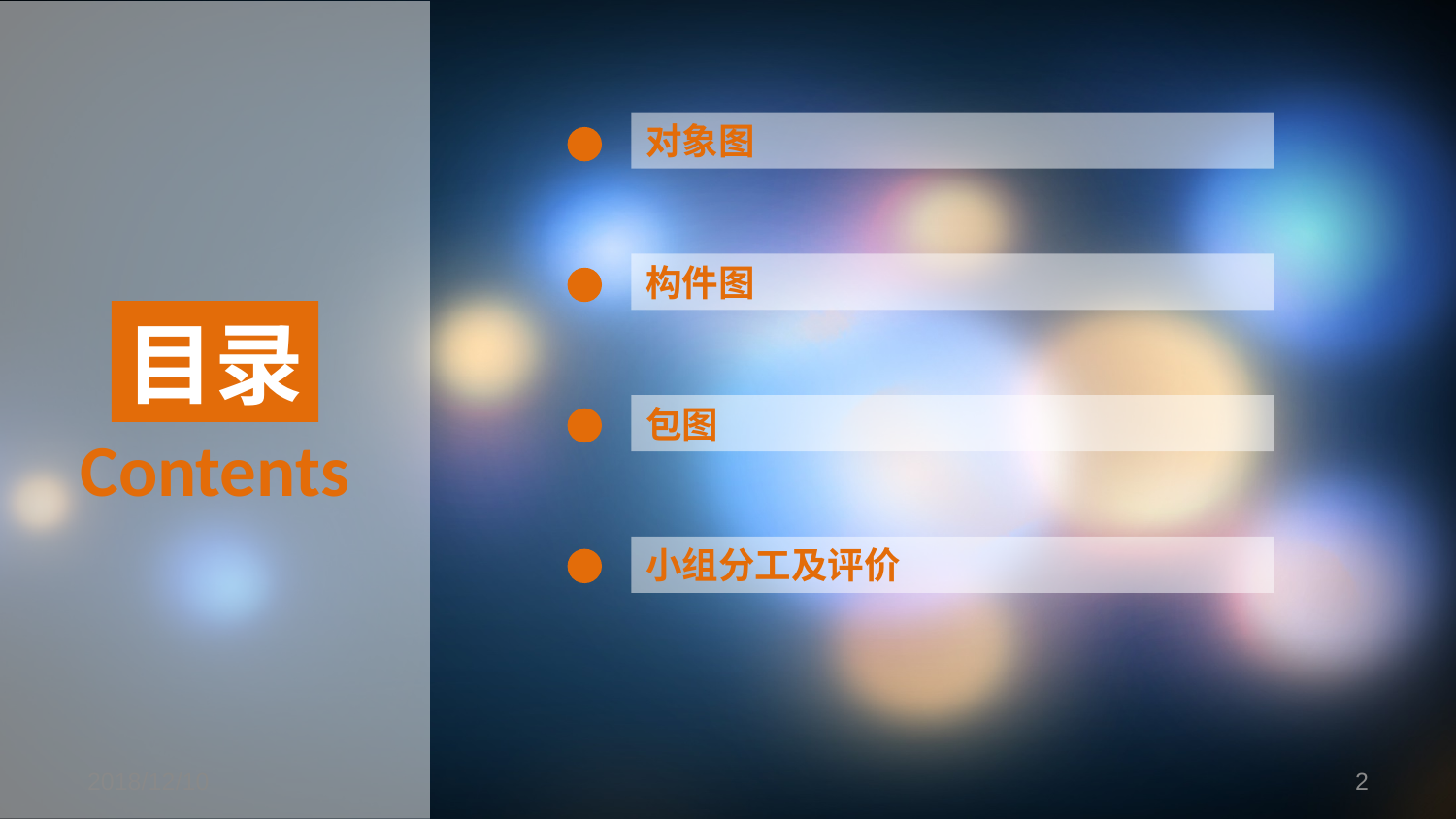

对象图

构件图

目录
包图

Contents
小组分工及评价

2018/12/10
2